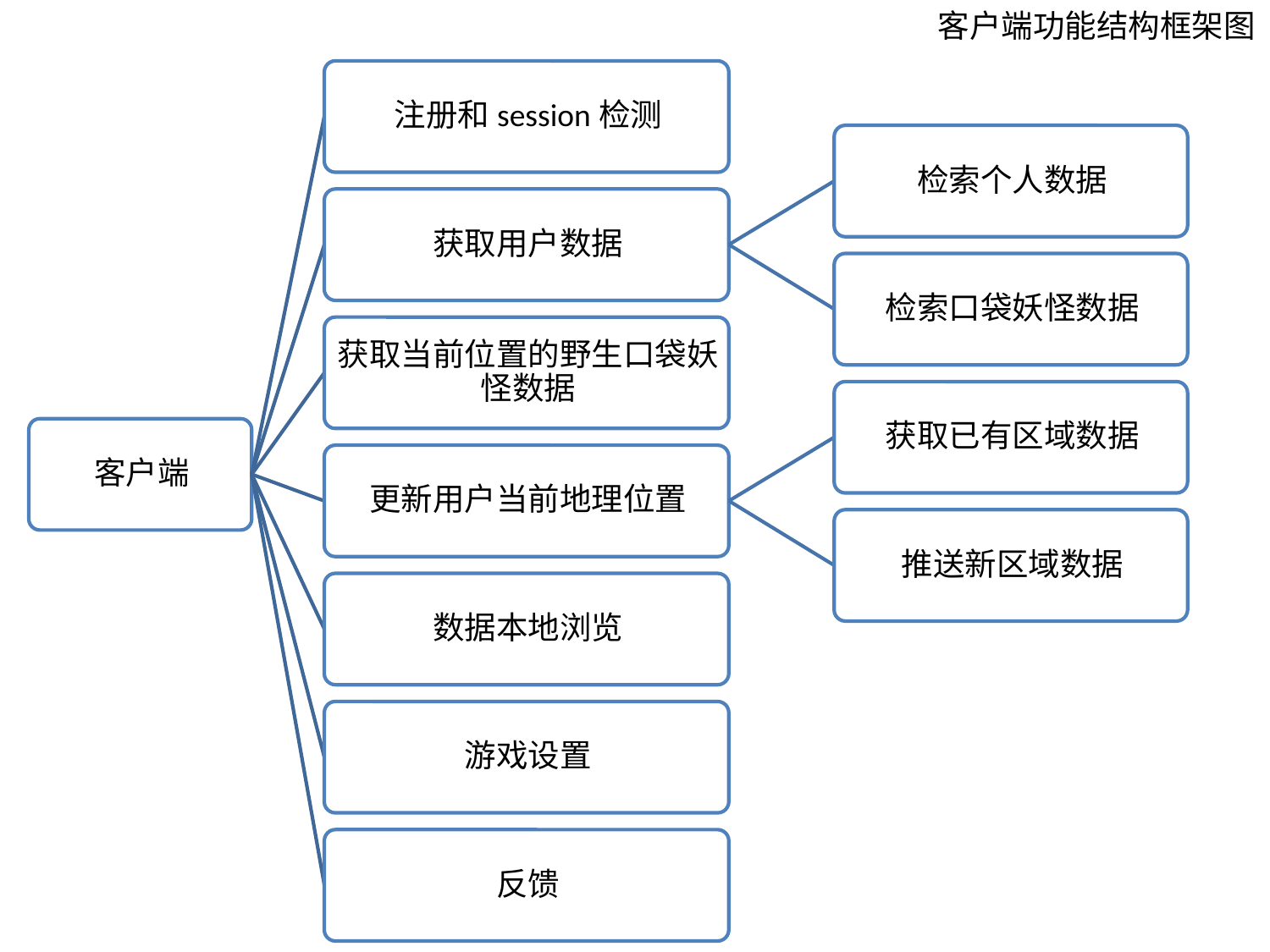

客户端功能结构框架图
客户端

注册和session检测

获取用户数据

检索个人数据

检索口袋妖怪数据

获取当前位置的野生口袋妖怪数据

更新用户当前地理位置

获取已有区域数据

推送新区域数据

数据本地浏览

游戏设置

反馈